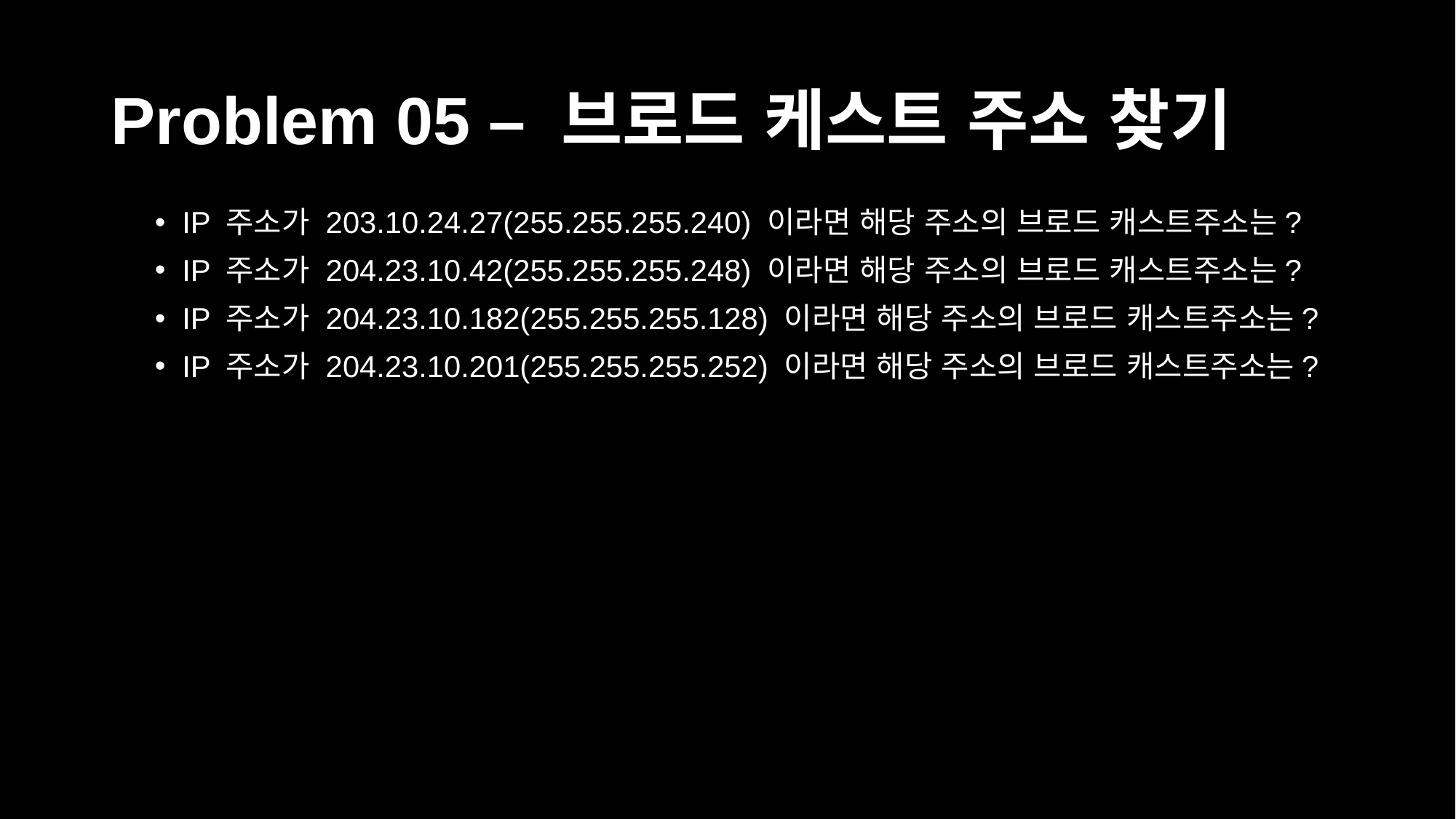

# Problem 05 – 브로드 케스트 주소 찾기
IP 주소가 203.10.24.27(255.255.255.240) 이라면 해당 주소의 브로드 캐스트주소는?
IP 주소가 204.23.10.42(255.255.255.248) 이라면 해당 주소의 브로드 캐스트주소는?
IP 주소가 204.23.10.182(255.255.255.128) 이라면 해당 주소의 브로드 캐스트주소는?
IP 주소가 204.23.10.201(255.255.255.252) 이라면 해당 주소의 브로드 캐스트주소는?